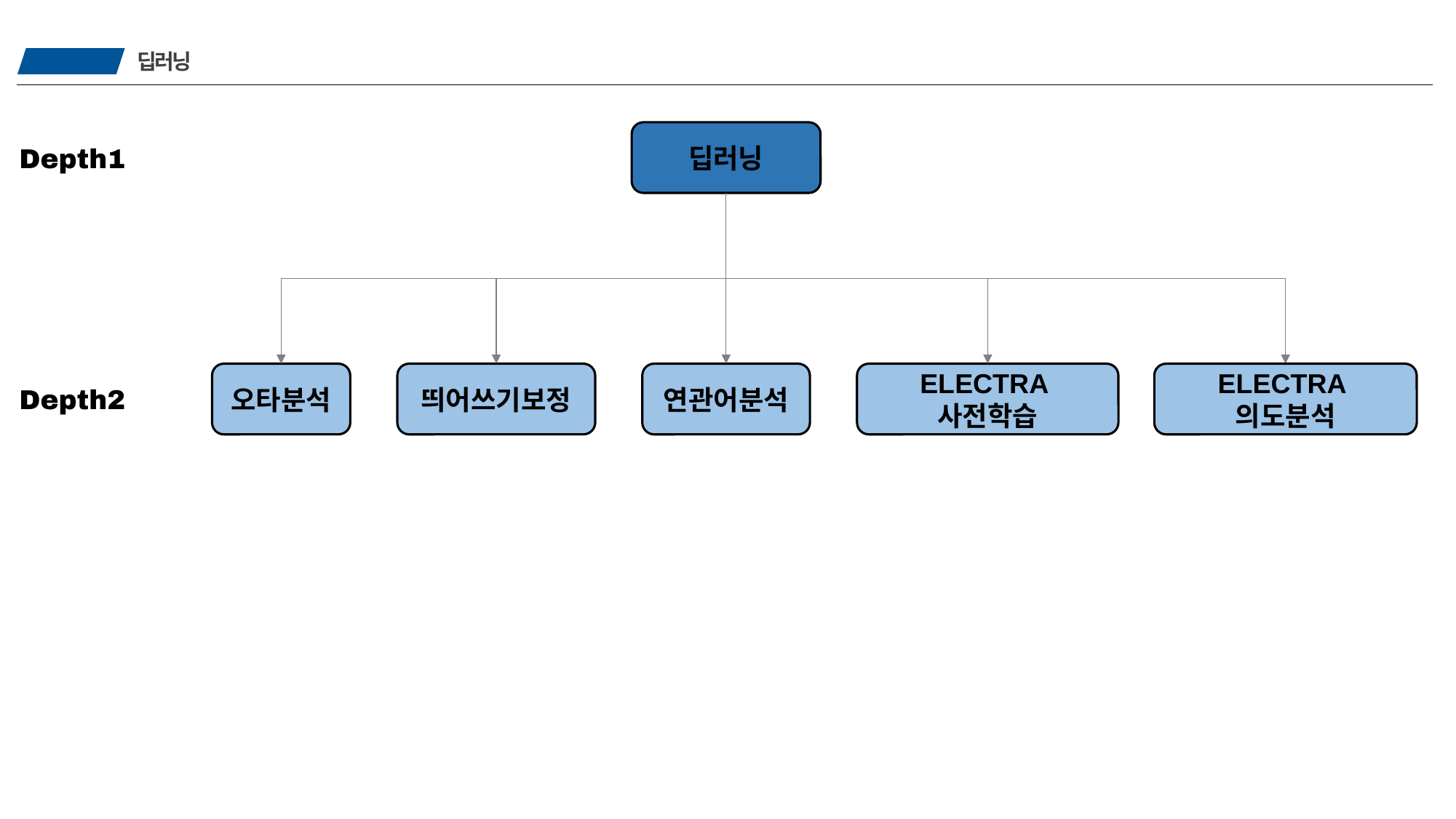

딥러닝

7
딥러닝
Depth1
Depth2
오타분석
띄어쓰기보정
연관어분석
ELECTRA사전학습
ELECTRA의도분석